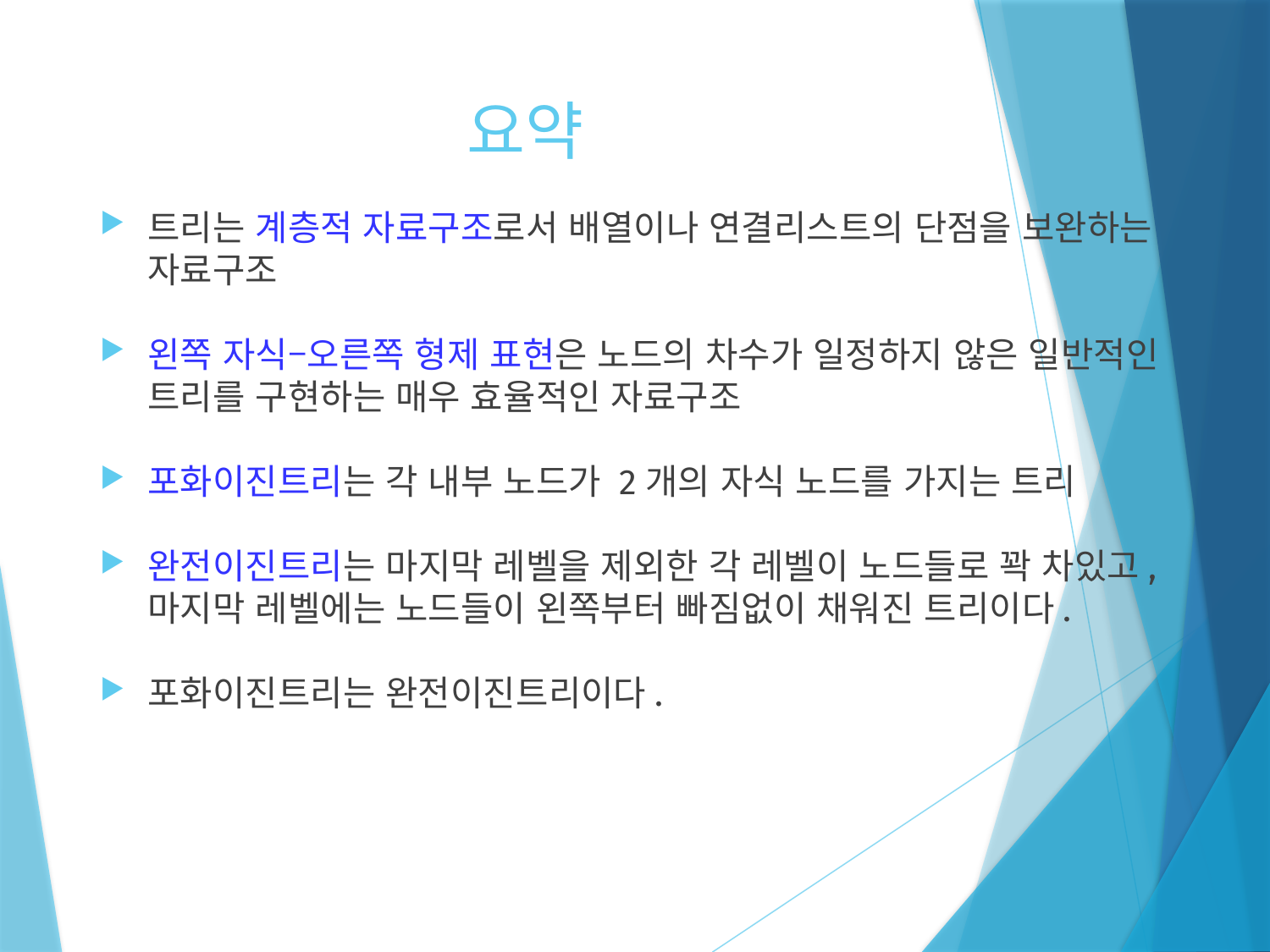

# 요약
트리는 계층적 자료구조로서 배열이나 연결리스트의 단점을 보완하는 자료구조

왼쪽 자식–오른쪽 형제 표현은 노드의 차수가 일정하지 않은 일반적인 트리를 구현하는 매우 효율적인 자료구조

포화이진트리는 각 내부 노드가 2개의 자식 노드를 가지는 트리

완전이진트리는 마지막 레벨을 제외한 각 레벨이 노드들로 꽉 차있고, 마지막 레벨에는 노드들이 왼쪽부터 빠짐없이 채워진 트리이다.

포화이진트리는 완전이진트리이다.